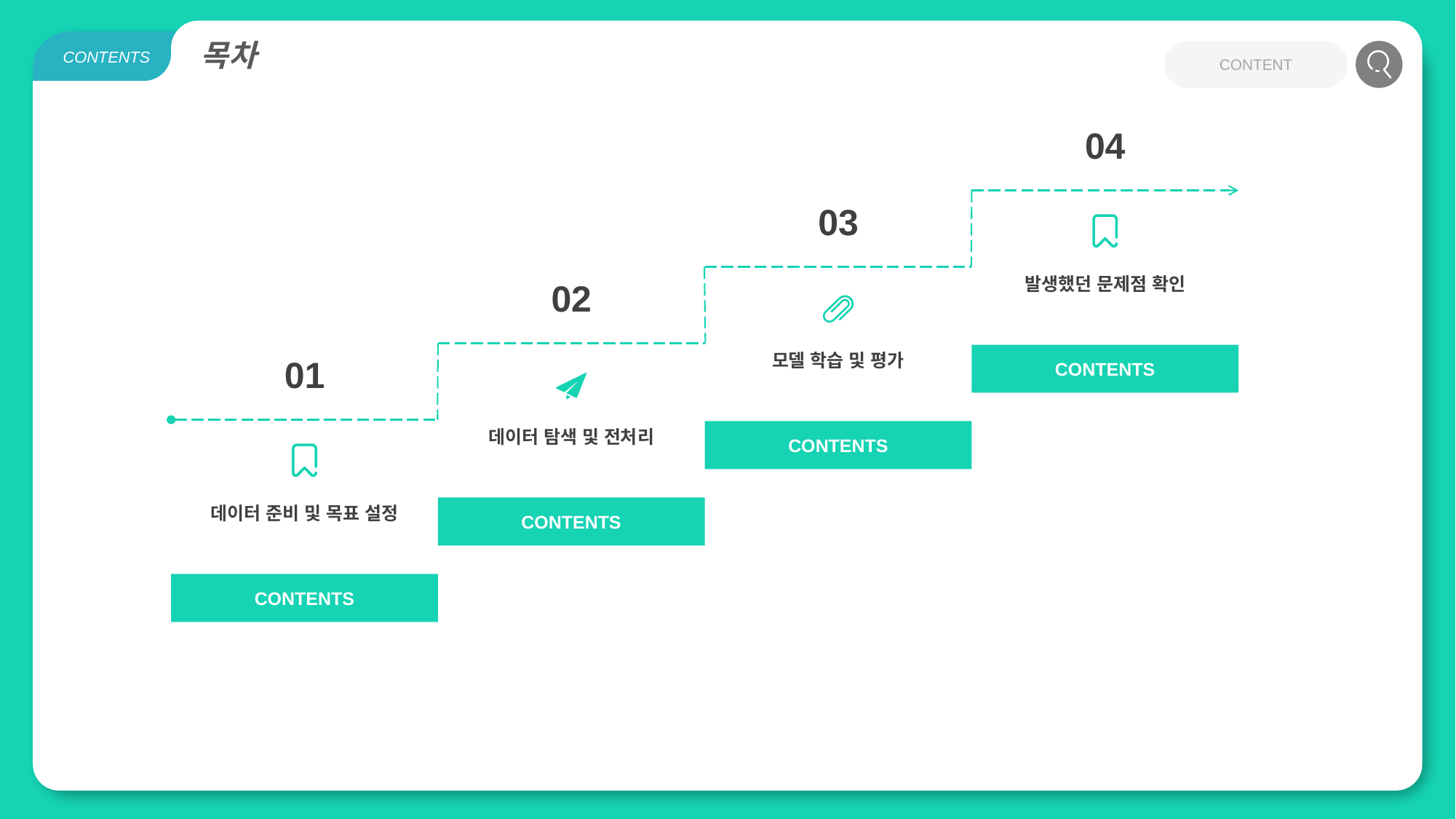

목차

CONTENT

CONTENTS

04
03

발생했던 문제점 확인
02

모델 학습 및 평가
CONTENTS
01

데이터 탐색 및 전처리
CONTENTS

데이터 준비 및 목표 설정
CONTENTS
CONTENTS